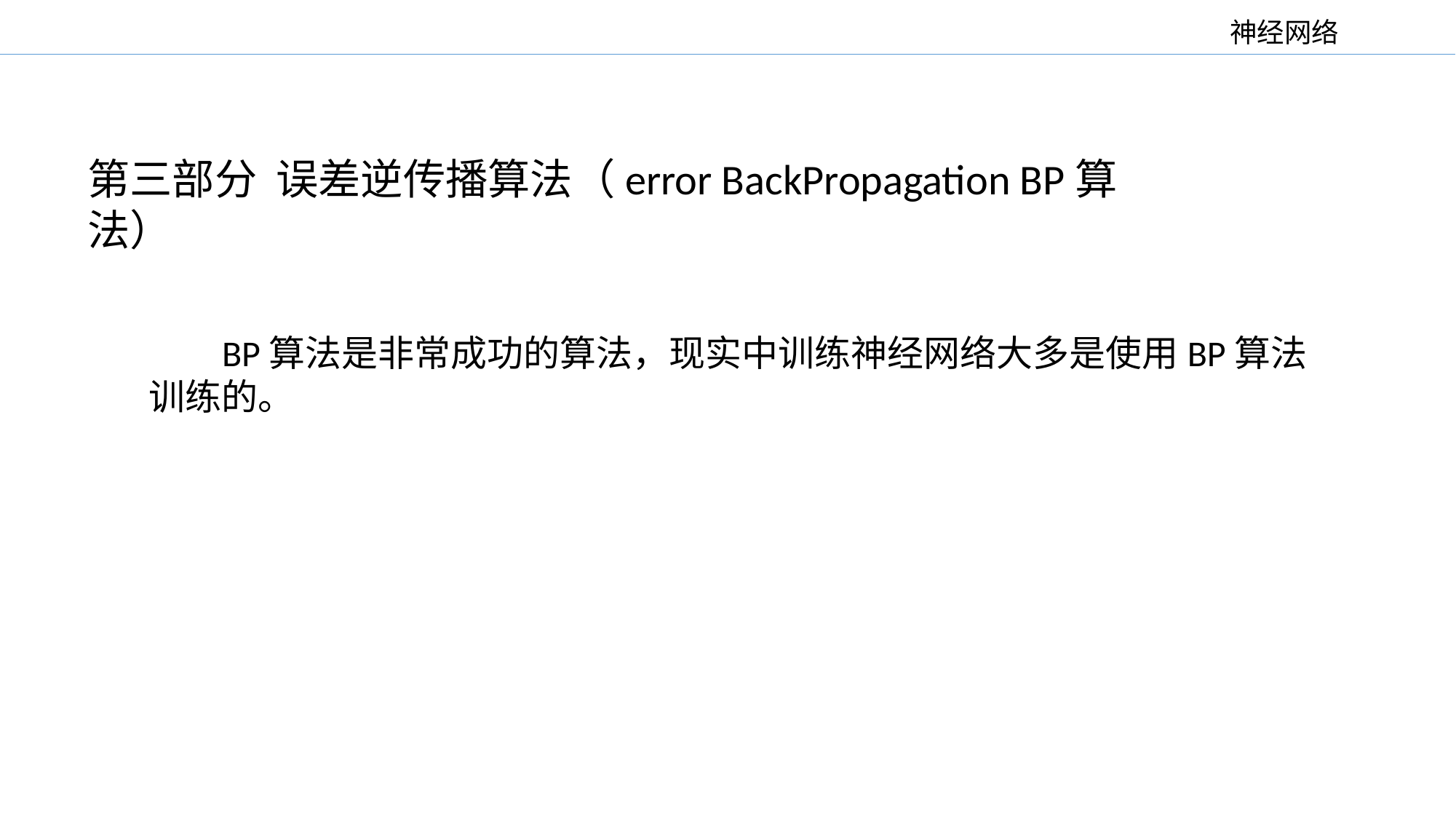

神经网络
第三部分  误差逆传播算法（error BackPropagation BP算法）
   BP算法是非常成功的算法，现实中训练神经网络大多是使用BP算法训练的。